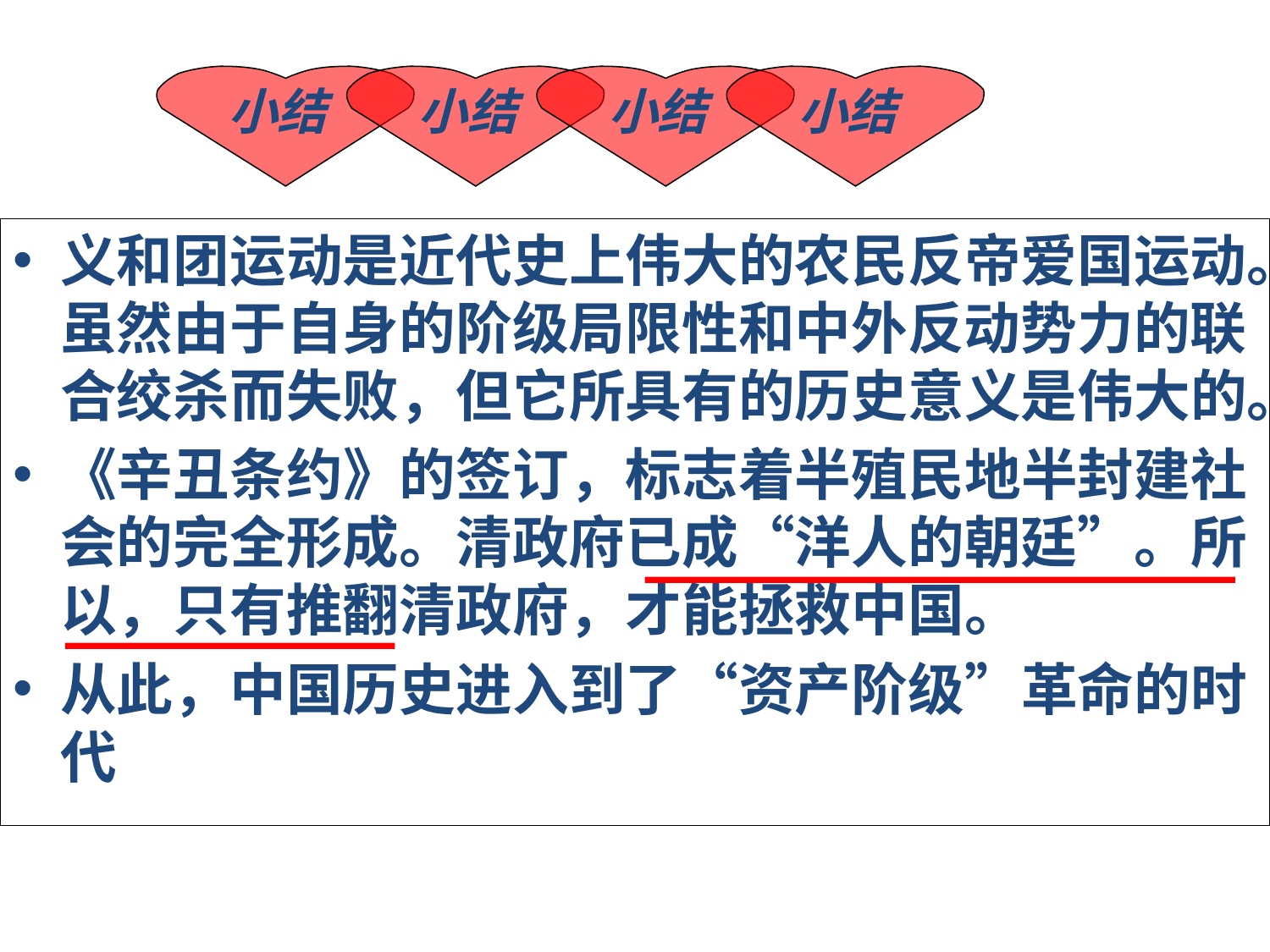

小结
小结
小结
小结
义和团运动是近代史上伟大的农民反帝爱国运动。虽然由于自身的阶级局限性和中外反动势力的联合绞杀而失败，但它所具有的历史意义是伟大的。
《辛丑条约》的签订，标志着半殖民地半封建社会的完全形成。清政府已成“洋人的朝廷”。所以，只有推翻清政府，才能拯救中国。
从此，中国历史进入到了“资产阶级”革命的时代